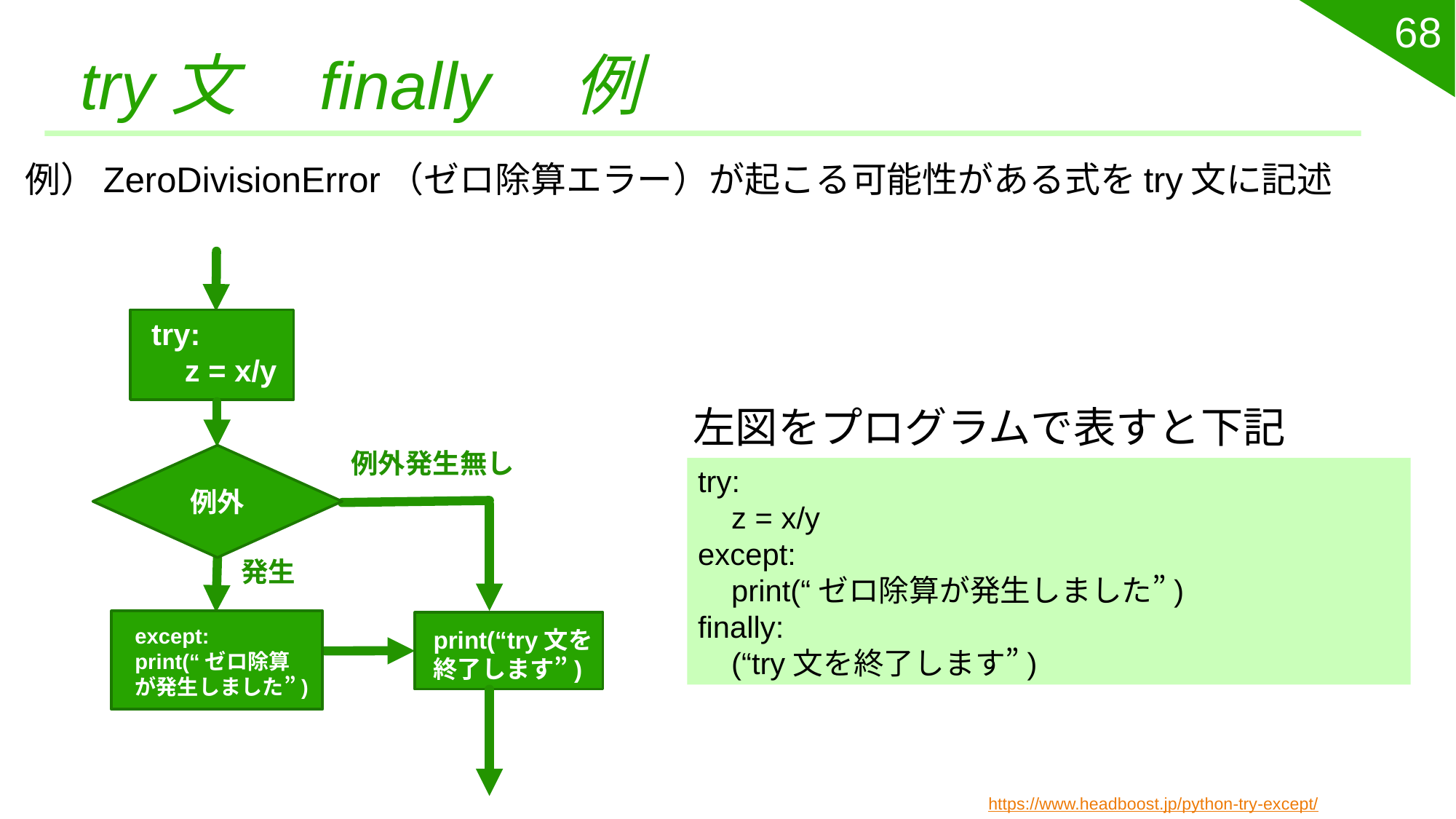

68
# try文　finally　例
例）ZeroDivisionError（ゼロ除算エラー）が起こる可能性がある式をtry文に記述

try:
    z = x/y
左図をプログラムで表すと下記
例外発生無し
例外
try:
    z = x/y
except:
    print(“ゼロ除算が発生しました”)
finally:
    (“try文を終了します”)
発生

except:
print(“ゼロ除算が発生しました”)
print(“try文を終了します”)
https://www.headboost.jp/python-try-except/